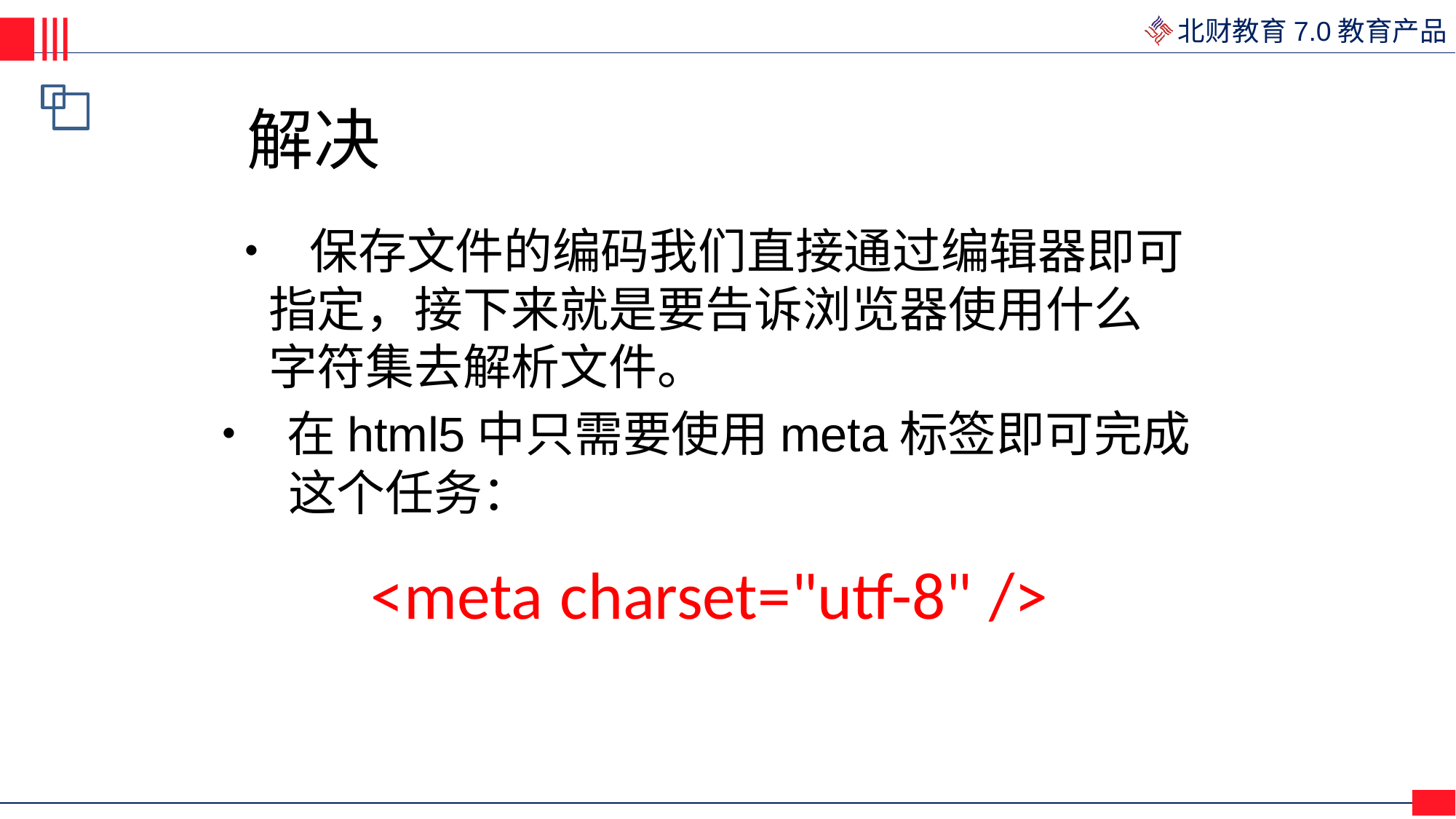

解决
•  保存文件的编码我们直接通过编辑器即可
	指定，接下来就是要告诉浏览器使用什么
	字符集去解析文件。
•  在html5中只需要使用meta标签即可完成
这个任务：
<meta charset="utf-8" />